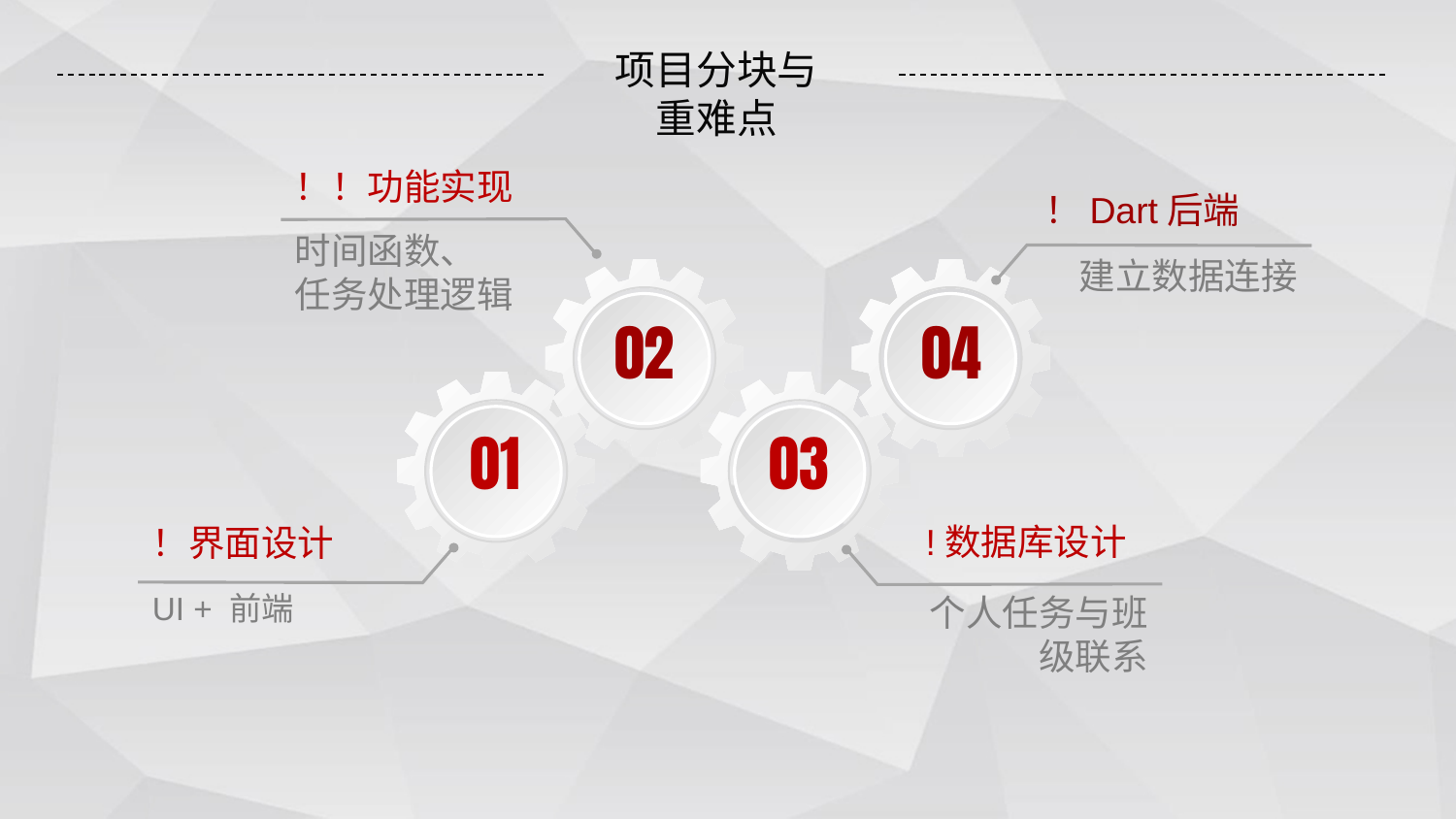

项目分块与重难点
！！功能实现

时间函数、
任务处理逻辑
     ！Dart后端

建立数据连接

02
04

01
03
UI + 前端

！界面设计
个人任务与班级联系

!数据库设计